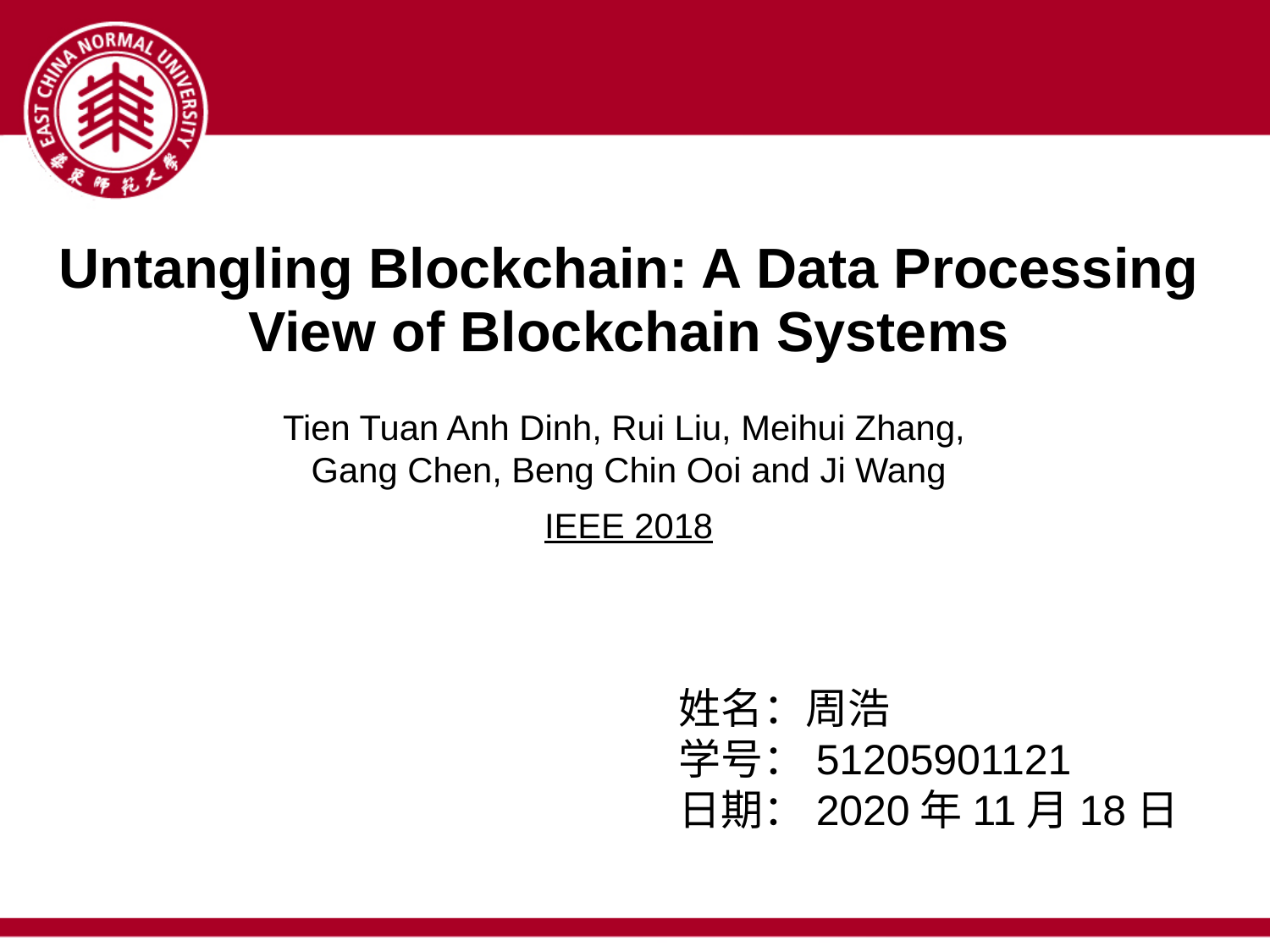

Untangling Blockchain: A Data Processing View of Blockchain Systems

Tien Tuan Anh Dinh, Rui Liu, Meihui Zhang,
Gang Chen, Beng Chin Ooi and Ji Wang
IEEE 2018

	姓名：周浩
	学号：51205901121
	日期：2020年11月18日